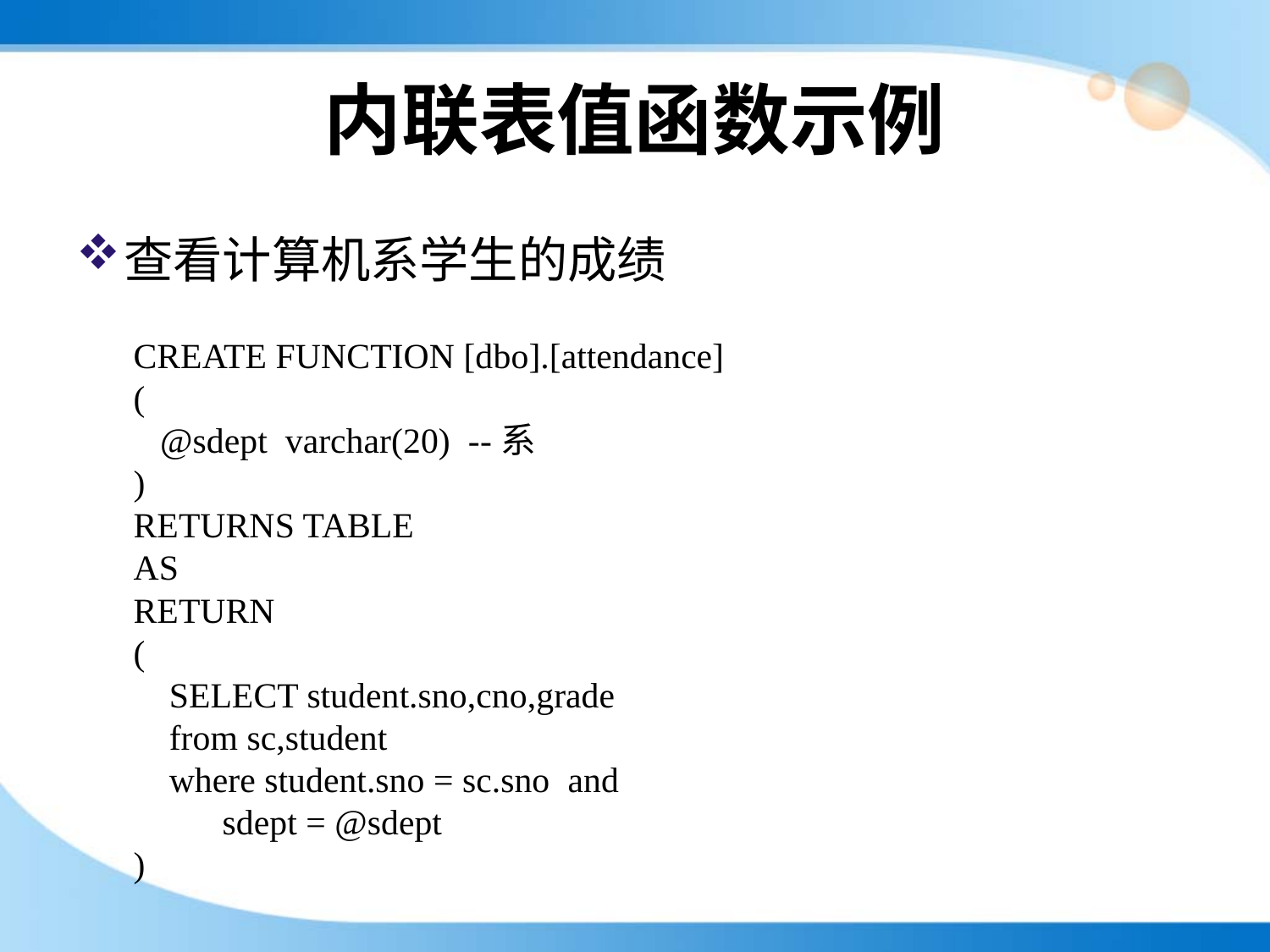

# 内联表值函数示例
查看计算机系学生的成绩
CREATE FUNCTION [dbo].[attendance]
(
   @sdept  varchar(20)  --系
)
RETURNS TABLE
AS
RETURN
(
    SELECT student.sno,cno,grade
    from sc,student
    where student.sno = sc.sno  and
          sdept = @sdept
)